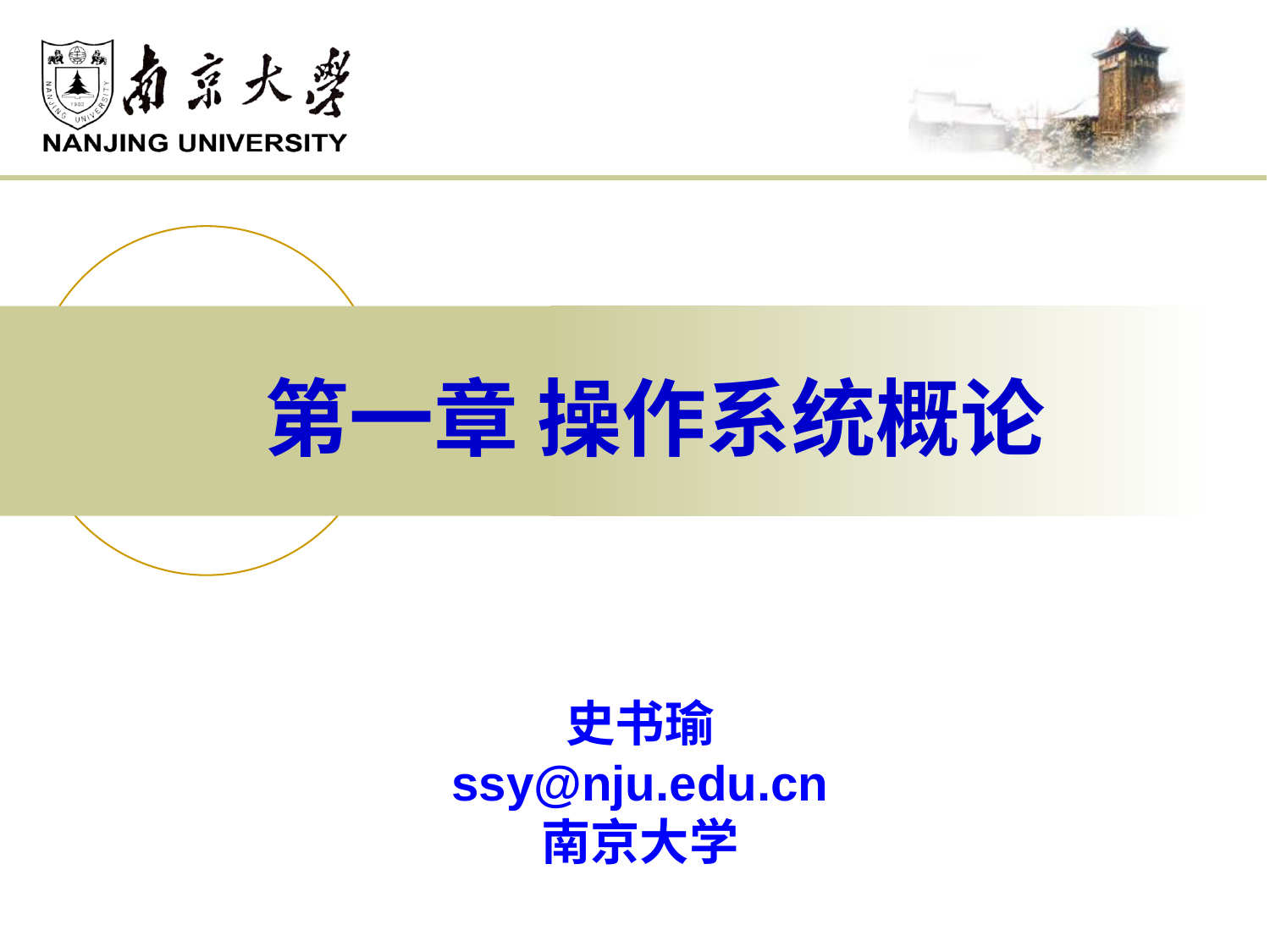

# 第一章 操作系统概论
史书瑜
ssy@nju.edu.cn
南京大学
1